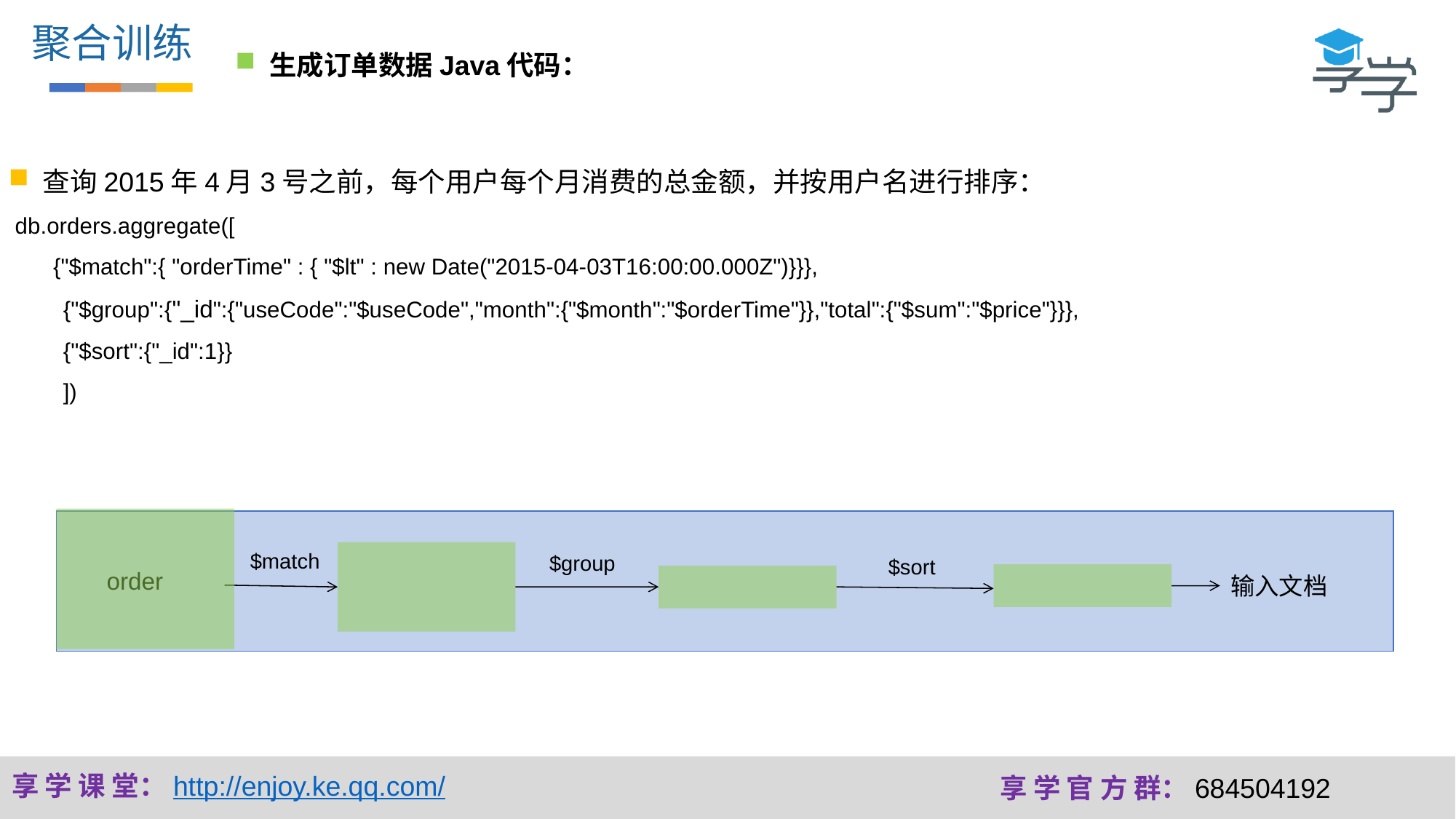

聚合训练
生成订单数据Java代码：

查询2015年4月3号之前，每个用户每个月消费的总金额，并按用户名进行排序：
 db.orders.aggregate([
       {"$match":{ "orderTime" : { "$lt" : new Date("2015-04-03T16:00:00.000Z")}}},
{"$group":{"_id":{"useCode":"$useCode","month":{"$month":"$orderTime"}},"total":{"$sum":"$price"}}},
{"$sort":{"_id":1}}
])

$match

$group
$sort
order

输入文档